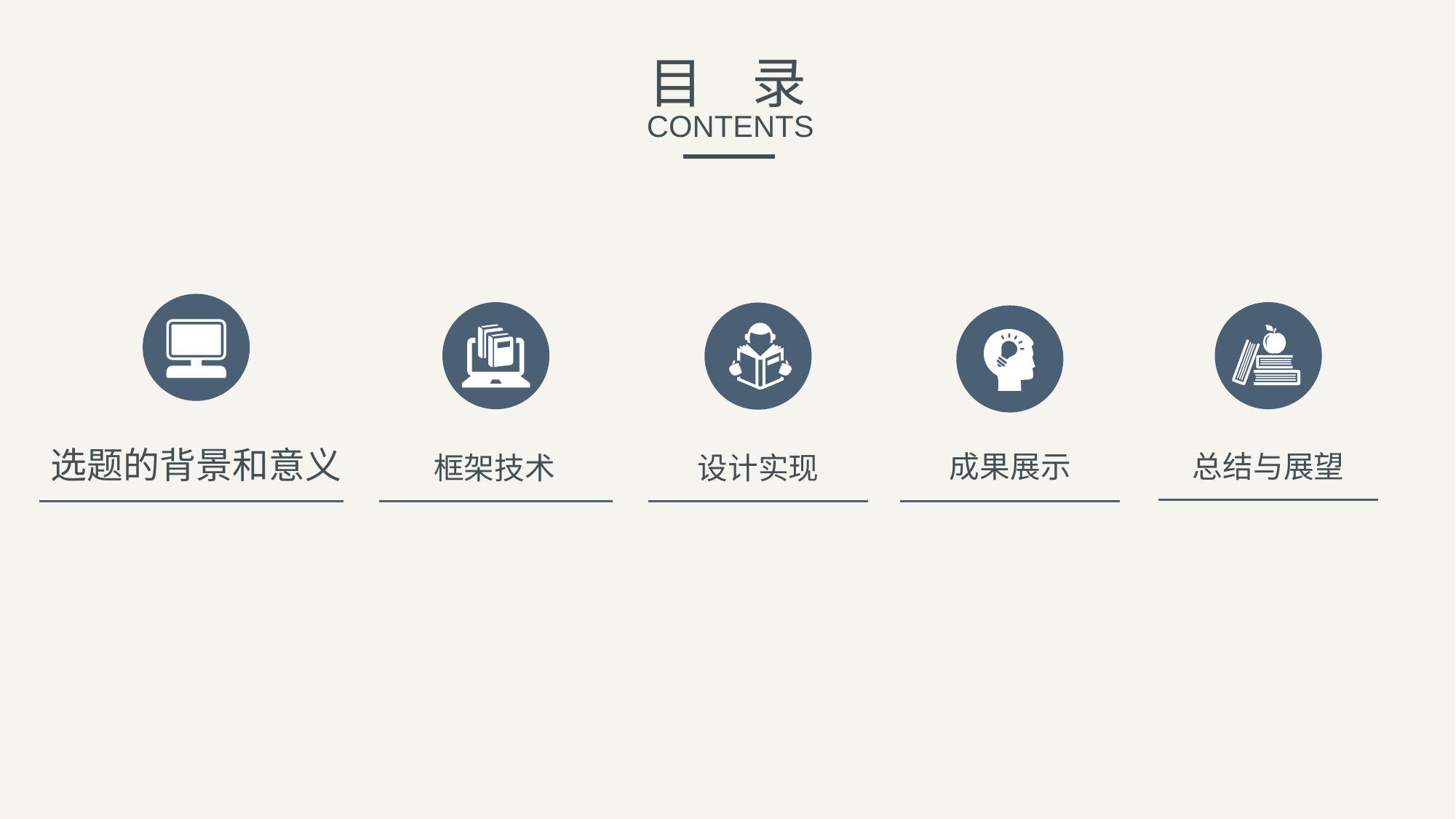

目    录
CONTENTS

选题的背景和意义
成果展示
总结与展望
框架技术
设计实现